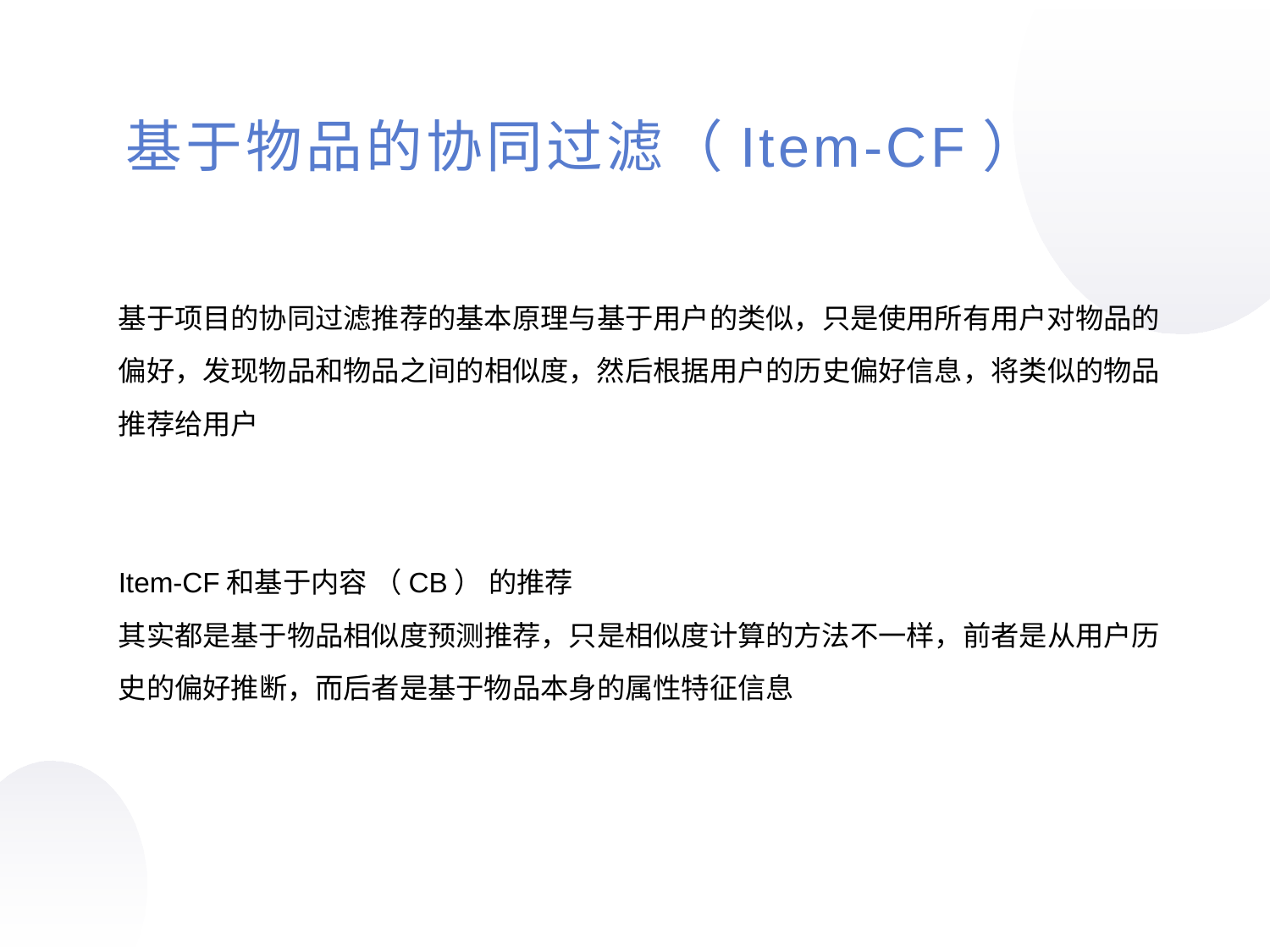

基于物品的协同过滤（Item-CF）
基于项目的协同过滤推荐的基本原理与基于用户的类似，只是使用所有用户对物品的偏好，发现物品和物品之间的相似度，然后根据用户的历史偏好信息，将类似的物品推荐给用户

Item-CF和基于内容 （CB） 的推荐
其实都是基于物品相似度预测推荐，只是相似度计算的方法不一样，前者是从用户历史的偏好推断，而后者是基于物品本身的属性特征信息